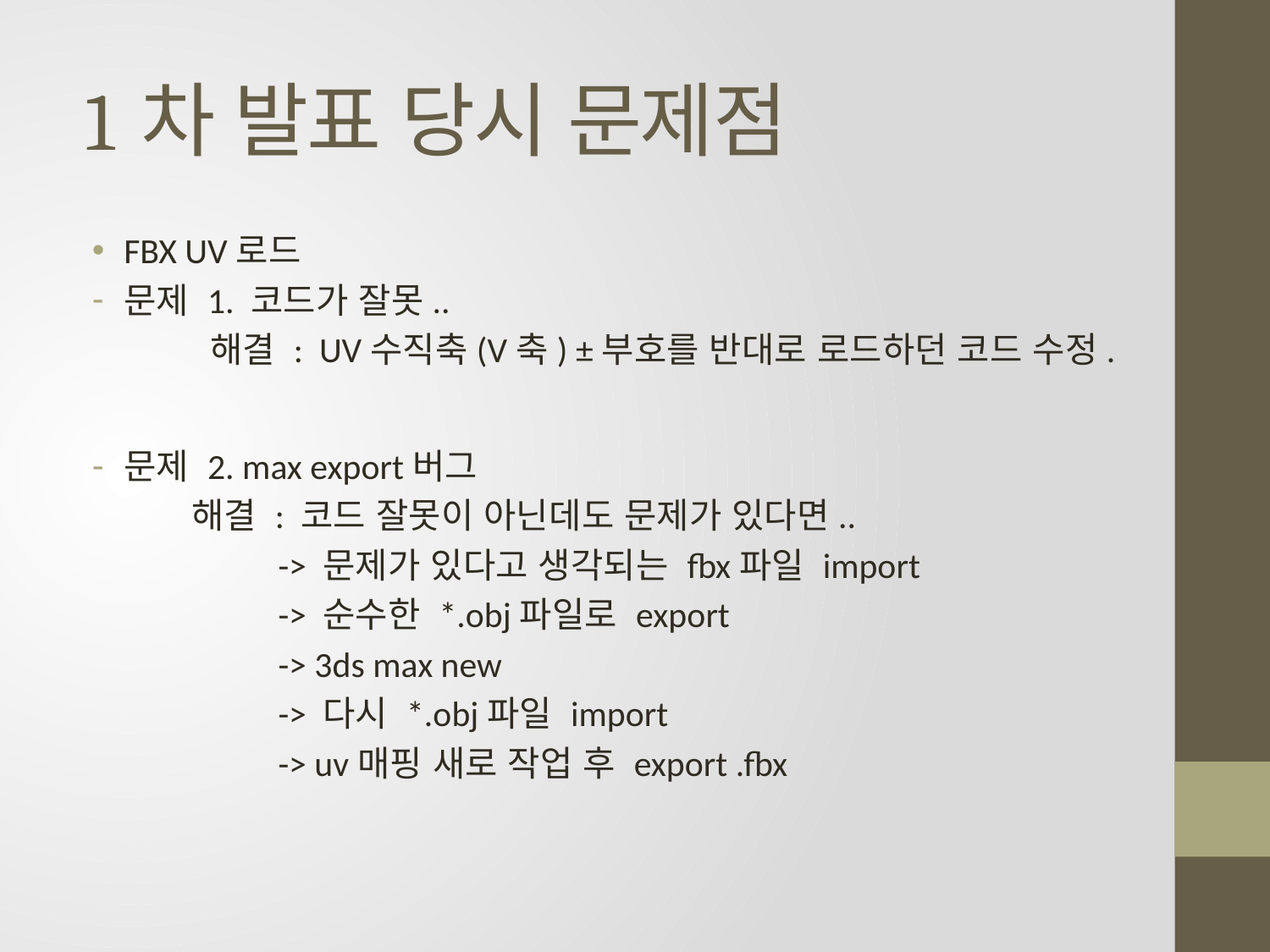

# 1차 발표 당시 문제점
FBX UV로드
문제 1. 코드가 잘못..
           해결 :  UV수직축(V축) ±부호를 반대로 로드하던 코드 수정.

문제 2. max export버그
     해결 : 코드 잘못이 아닌데도 문제가 있다면..
                  -> 문제가 있다고 생각되는 fbx파일 import
                  -> 순수한 *.obj파일로 export
                  -> 3ds max new
                  -> 다시 *.obj파일 import
                  -> uv매핑 새로 작업 후 export .fbx